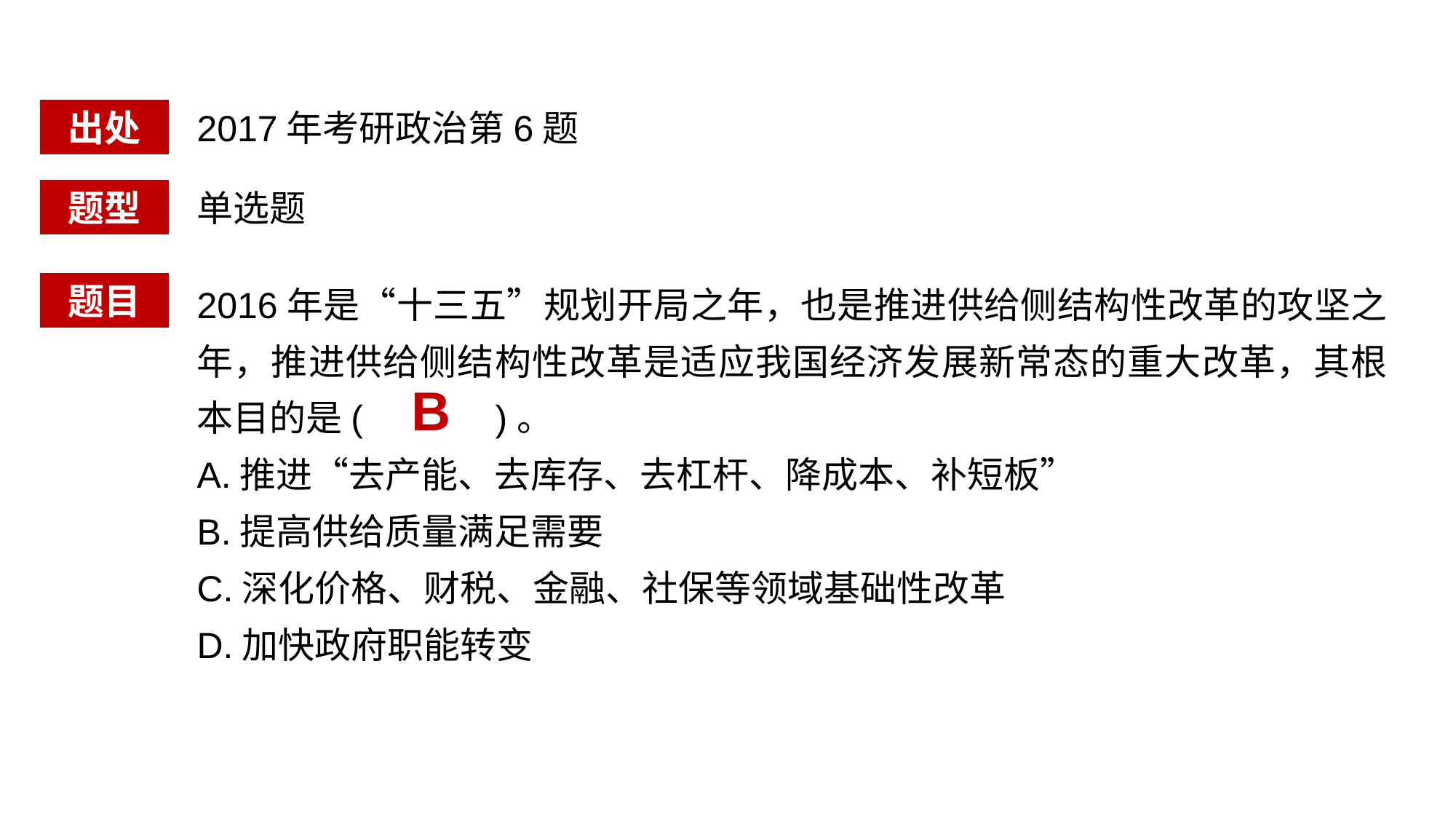

出处
2017年考研政治第6题
题型
单选题
2016年是“十三五”规划开局之年，也是推进供给侧结构性改革的攻坚之年，推进供给侧结构性改革是适应我国经济发展新常态的重大改革，其根本目的是(             )。
A.推进“去产能、去库存、去杠杆、降成本、补短板”
B.提高供给质量满足需要
C.深化价格、财税、金融、社保等领域基础性改革
D.加快政府职能转变
题目
B